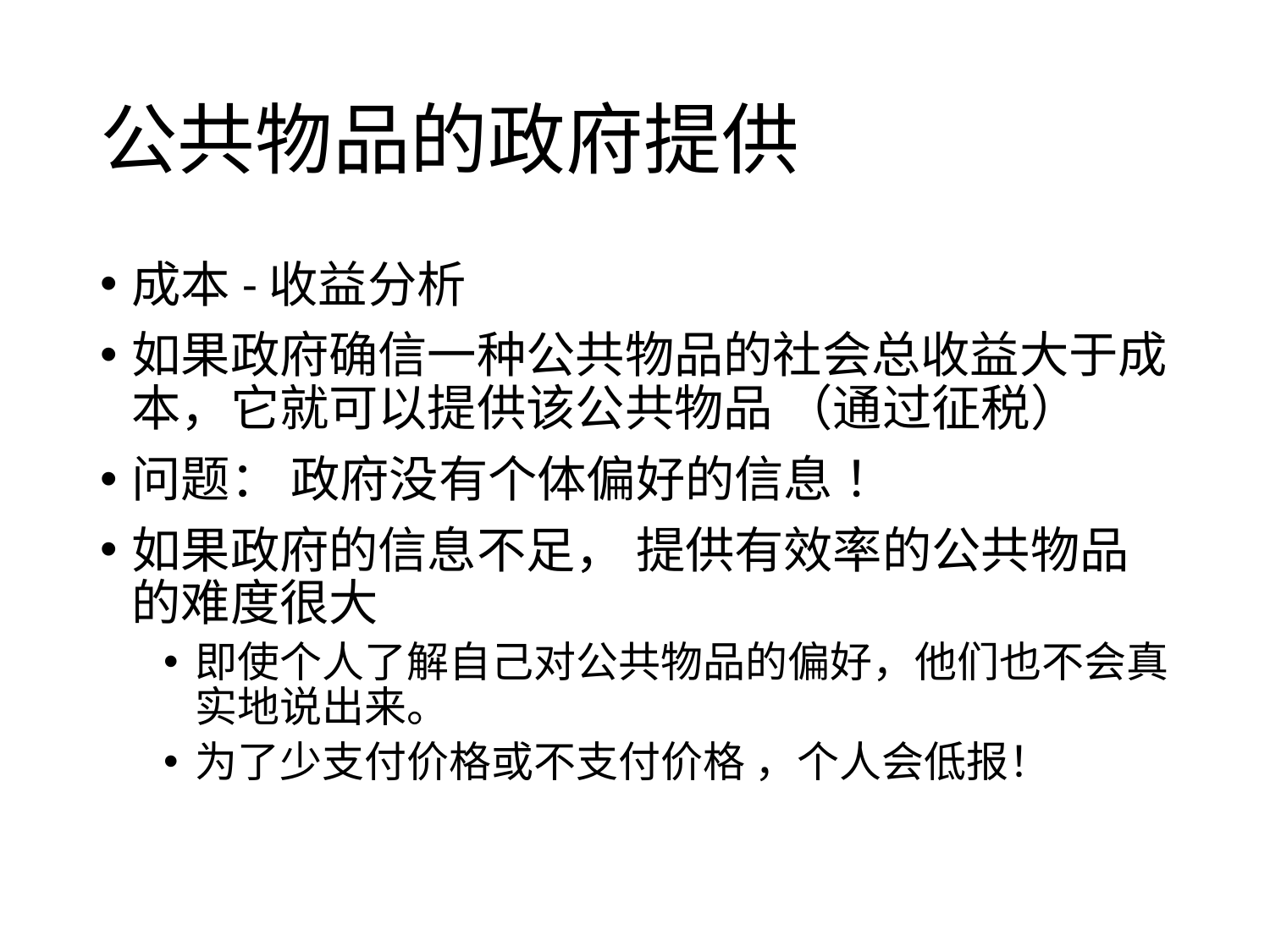

# 公共物品的政府提供
成本-收益分析
如果政府确信一种公共物品的社会总收益大于成本，它就可以提供该公共物品 （通过征税）
问题： 政府没有个体偏好的信息 ！
如果政府的信息不足， 提供有效率的公共物品的难度很大
即使个人了解自己对公共物品的偏好，他们也不会真实地说出来。
为了少支付价格或不支付价格 ，个人会低报！